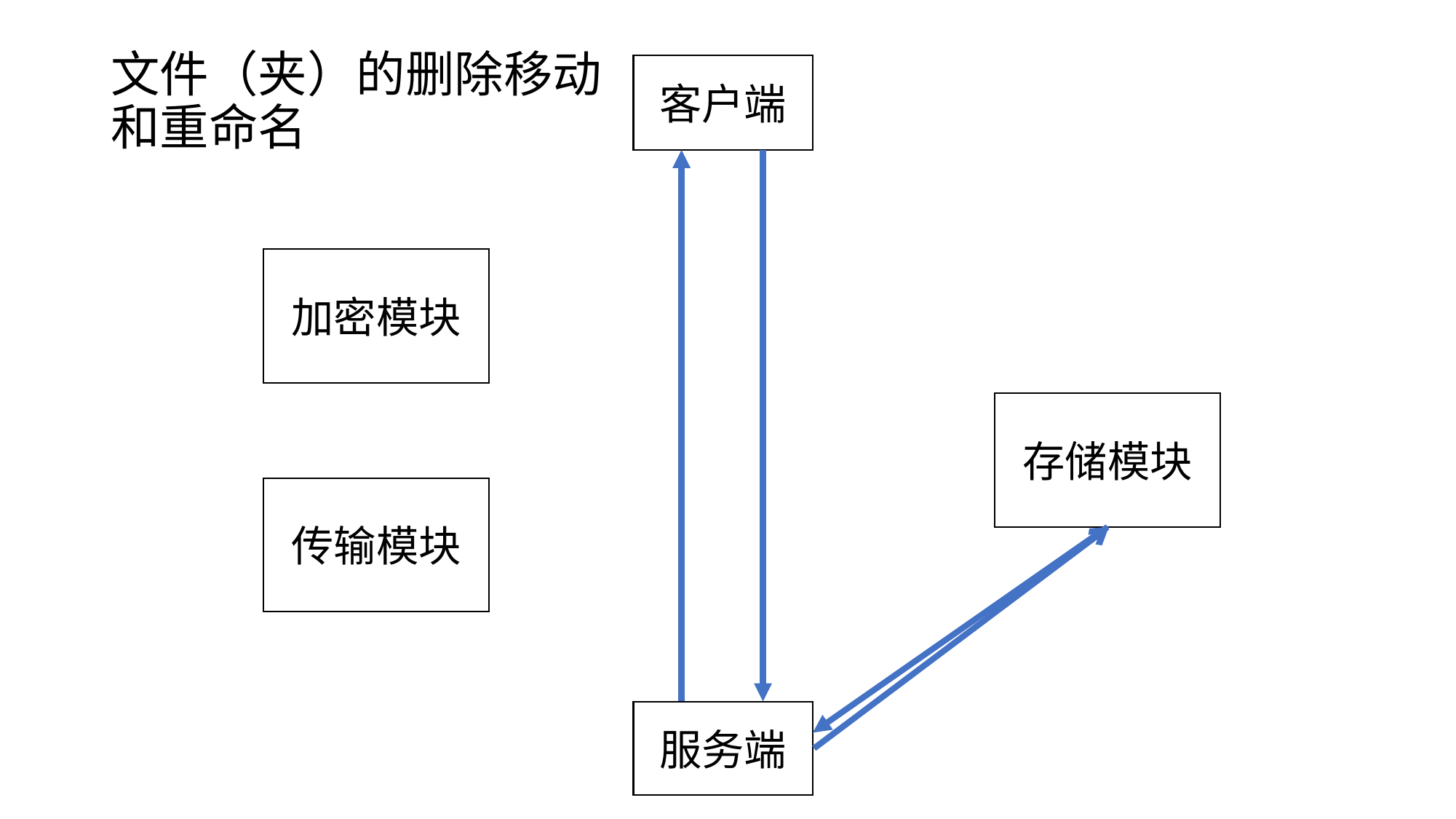

# 文件（夹）的删除移动和重命名
客户端
加密模块
存储模块
传输模块
服务端